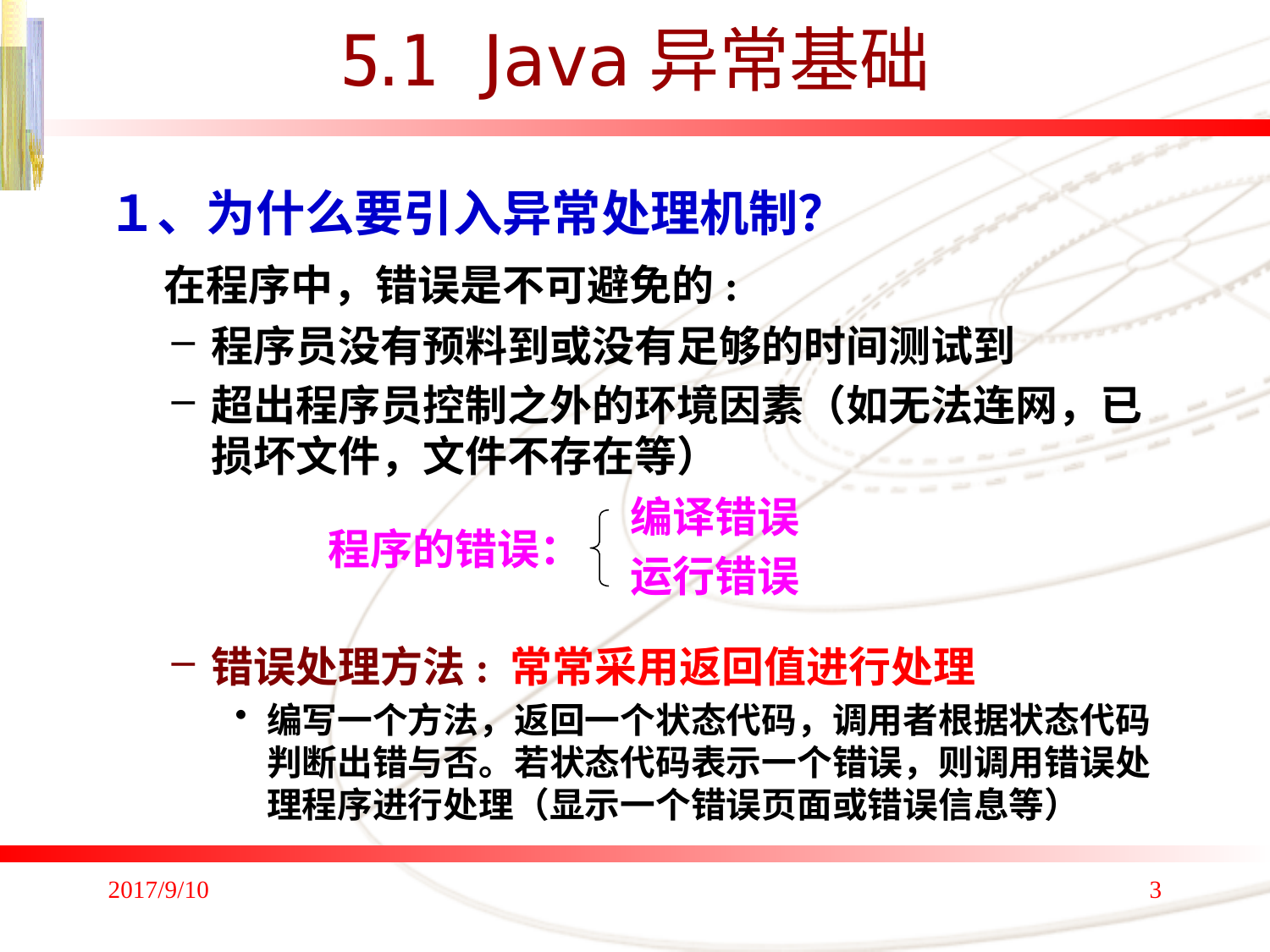

# 5.1  Java异常基础
１、为什么要引入异常处理机制？
    在程序中，错误是不可避免的:
程序员没有预料到或没有足够的时间测试到
超出程序员控制之外的环境因素（如无法连网，已损坏文件，文件不存在等）

错误处理方法: 常常采用返回值进行处理
编写一个方法，返回一个状态代码，调用者根据状态代码判断出错与否。若状态代码表示一个错误，则调用错误处理程序进行处理（显示一个错误页面或错误信息等）

编译错误
运行错误

程序的错误：
2017/9/10
3